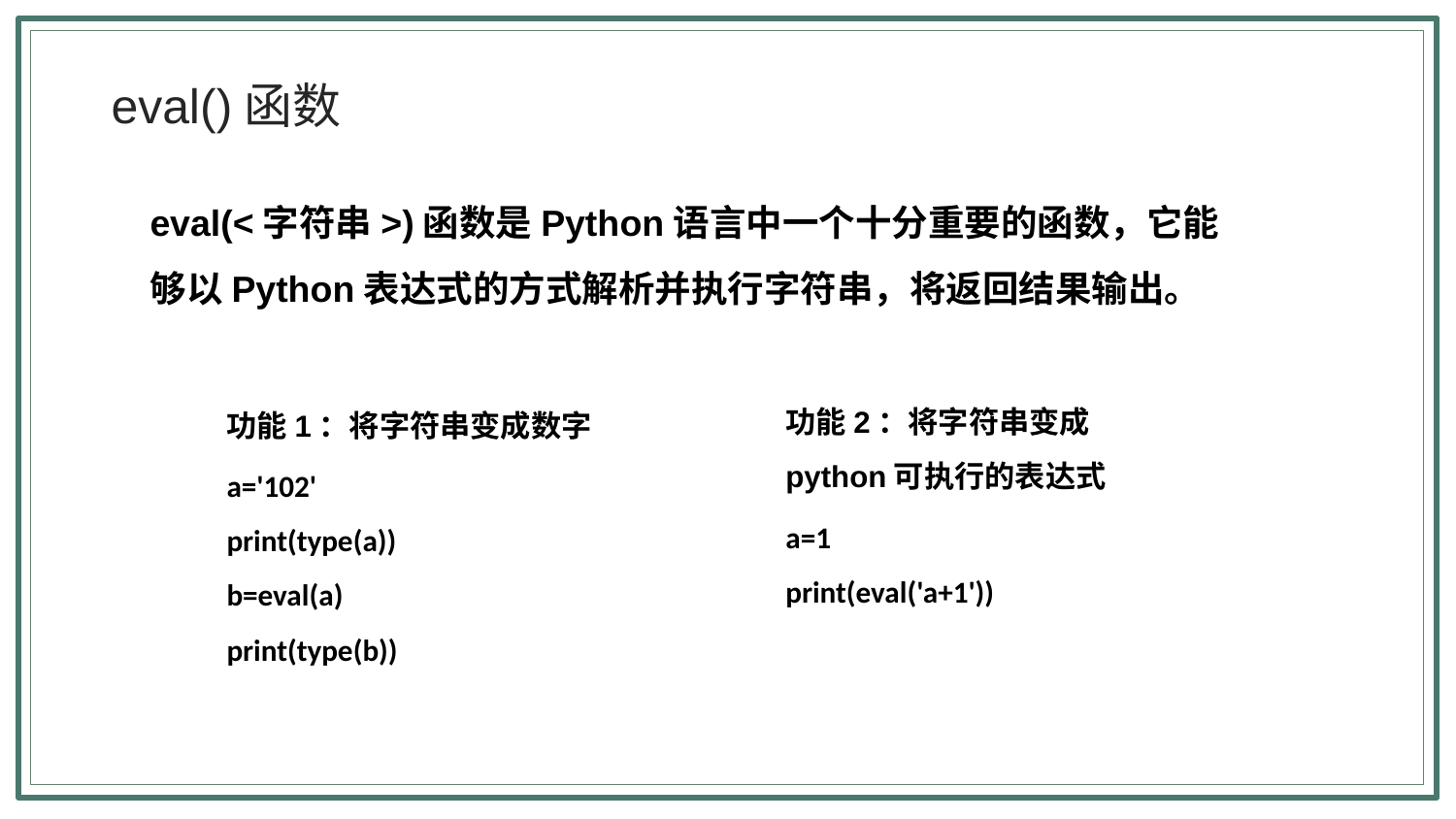

eval()函数
eval(<字符串>)函数是Python语言中一个十分重要的函数，它能够以Python表达式的方式解析并执行字符串，将返回结果输出。
功能2：将字符串变成python可执行的表达式
a=1
print(eval('a+1'))
功能1：将字符串变成数字
a='102'
print(type(a))
b=eval(a)
print(type(b))